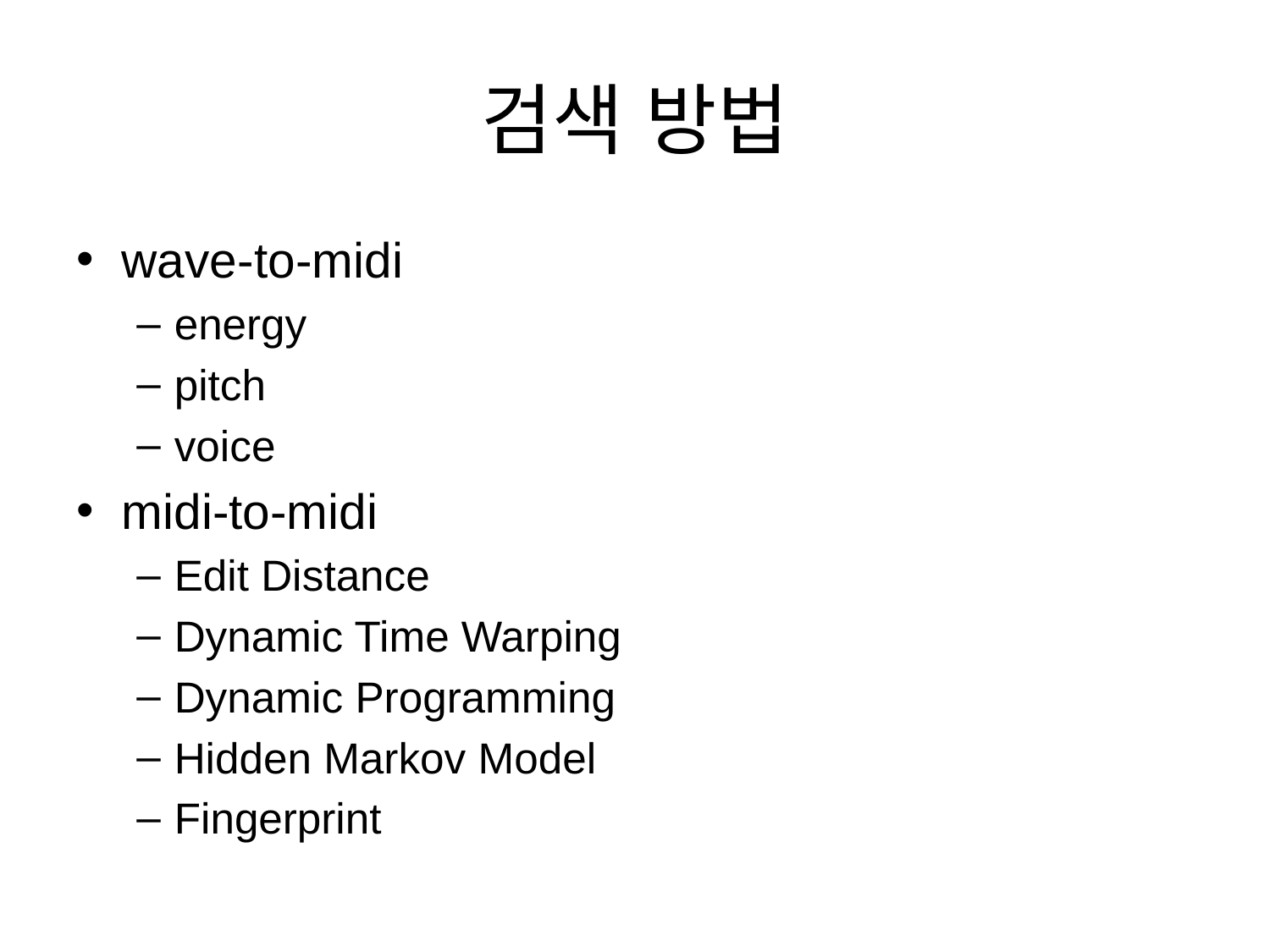

# 검색 방법
wave-to-midi
energy
pitch
voice
midi-to-midi
Edit Distance
Dynamic Time Warping
Dynamic Programming
Hidden Markov Model
Fingerprint